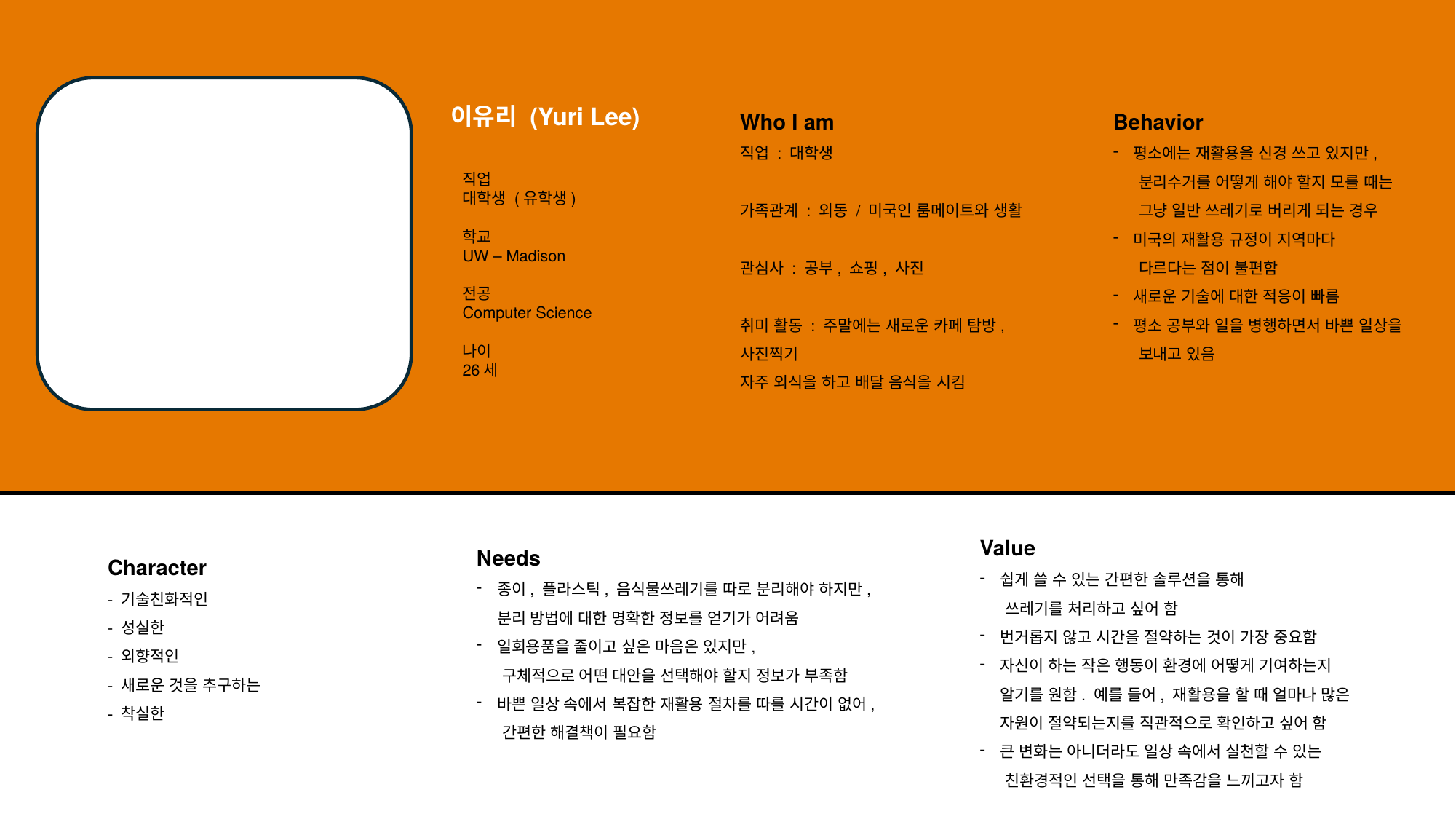

Who I am
직업 : 대학생

가족관계 : 외동 / 미국인 룸메이트와 생활

관심사 : 공부, 쇼핑, 사진

취미 활동 : 주말에는 새로운 카페 탐방, 사진찍기
자주 외식을 하고 배달 음식을 시킴

Behavior
평소에는 재활용을 신경 쓰고 있지만,
     분리수거를 어떻게 해야 할지 모를 때는
     그냥 일반 쓰레기로 버리게 되는 경우
미국의 재활용 규정이 지역마다
     다르다는 점이 불편함
새로운 기술에 대한 적응이 빠름
평소 공부와 일을 병행하면서 바쁜 일상을
     보내고 있음

이유리 (Yuri Lee)
직업
대학생 (유학생)

학교
UW – Madison

전공
Computer Science

나이
26세

Value
쉽게 쓸 수 있는 간편한 솔루션을 통해
     쓰레기를 처리하고 싶어 함
번거롭지 않고 시간을 절약하는 것이 가장 중요함
자신이 하는 작은 행동이 환경에 어떻게 기여하는지 알기를 원함. 예를 들어, 재활용을 할 때 얼마나 많은 자원이 절약되는지를 직관적으로 확인하고 싶어 함
큰 변화는 아니더라도 일상 속에서 실천할 수 있는
     친환경적인 선택을 통해 만족감을 느끼고자 함

Needs
종이, 플라스틱, 음식물쓰레기를 따로 분리해야 하지만, 분리 방법에 대한 명확한 정보를 얻기가 어려움
일회용품을 줄이고 싶은 마음은 있지만,
     구체적으로 어떤 대안을 선택해야 할지 정보가 부족함
바쁜 일상 속에서 복잡한 재활용 절차를 따를 시간이 없어,
     간편한 해결책이 필요함
Character
- 기술친화적인
- 성실한
- 외향적인
- 새로운 것을 추구하는
- 착실한